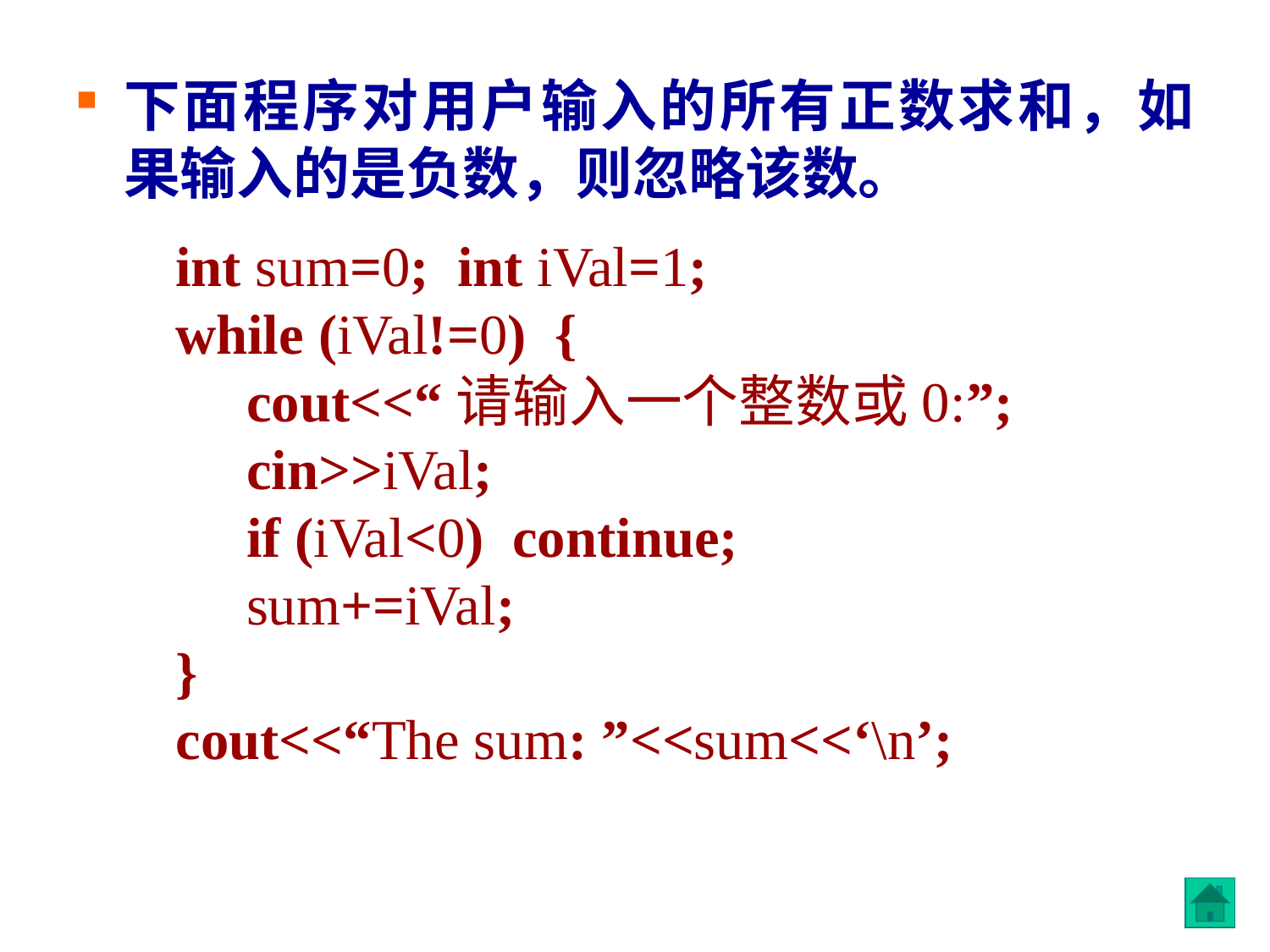

下面程序对用户输入的所有正数求和，如果输入的是负数，则忽略该数。

       int sum=0;  int iVal=1;
       while (iVal!=0)  {
            cout<<“请输入一个整数或0:”;
            cin>>iVal;
            if (iVal<0)  continue;
            sum+=iVal;
       }
       cout<<“The sum: ”<<sum<<‘\n’;
53